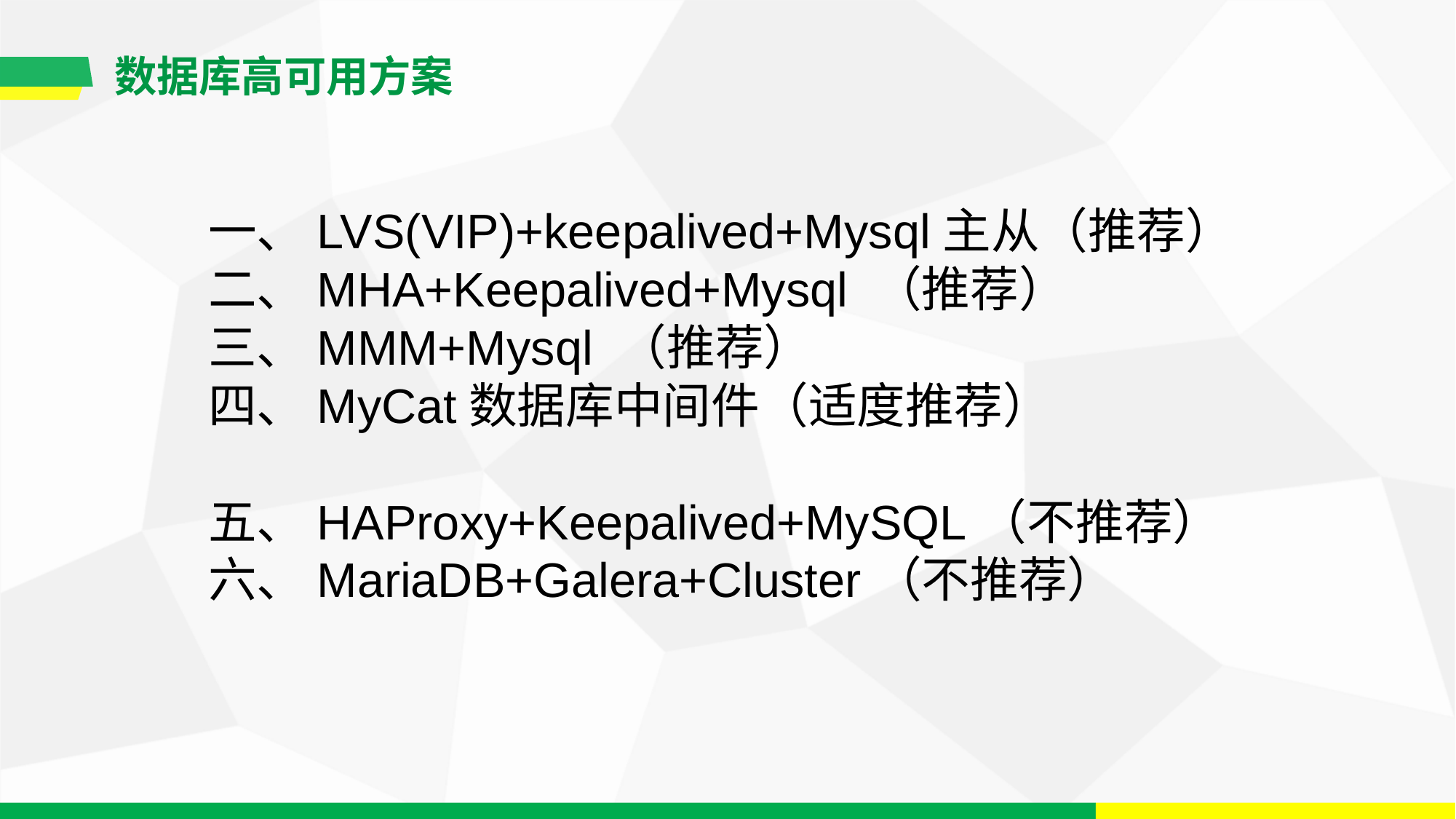

数据库高可用方案
一、LVS(VIP)+keepalived+Mysql主从（推荐）
二、MHA+Keepalived+Mysql （推荐）
三、MMM+Mysql （推荐）
四、MyCat数据库中间件（适度推荐）

五、HAProxy+Keepalived+MySQL（不推荐）
六、MariaDB+Galera+Cluster（不推荐）